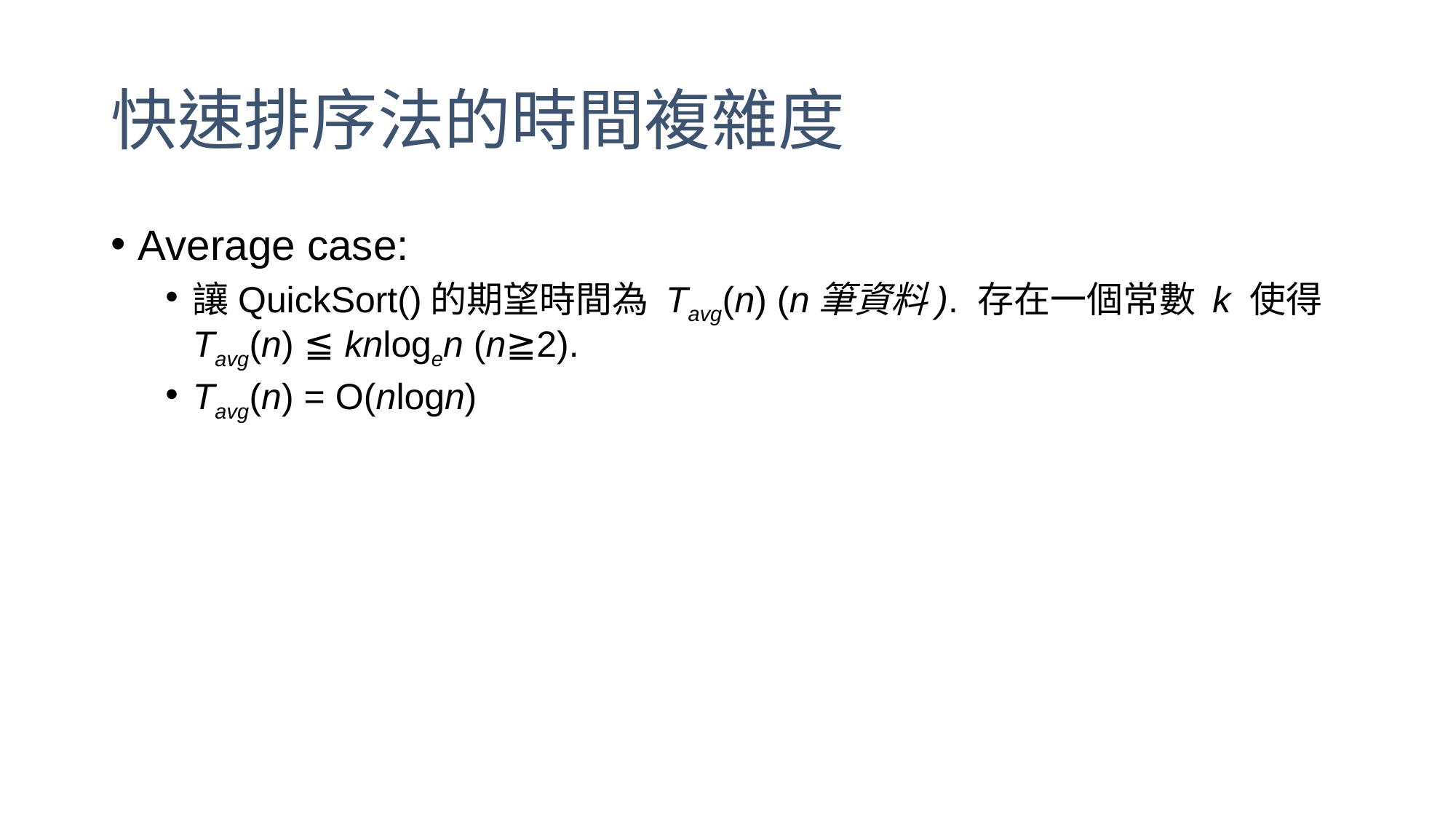

# 快速排序法的時間複雜度
Average case:
讓QuickSort()的期望時間為 Tavg(n) (n筆資料). 存在一個常數 k 使得 Tavg(n) ≦ knlogen (n≧2).
Tavg(n) = O(nlogn)